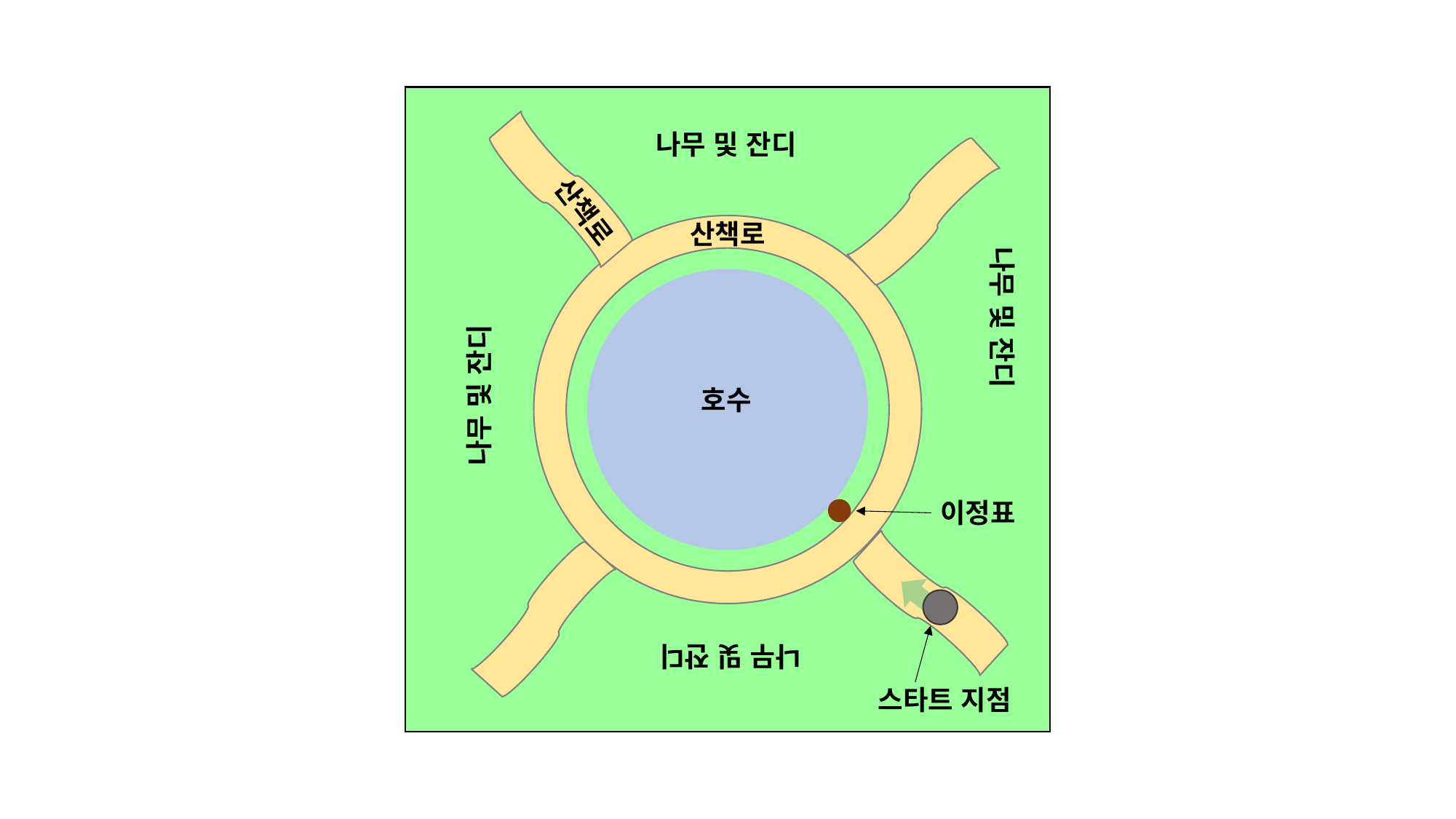

나무 및 잔디

산책로
산책로

나무 및 잔디
나무 및 잔디
호수
이정표

나무 및 잔디
스타트 지점